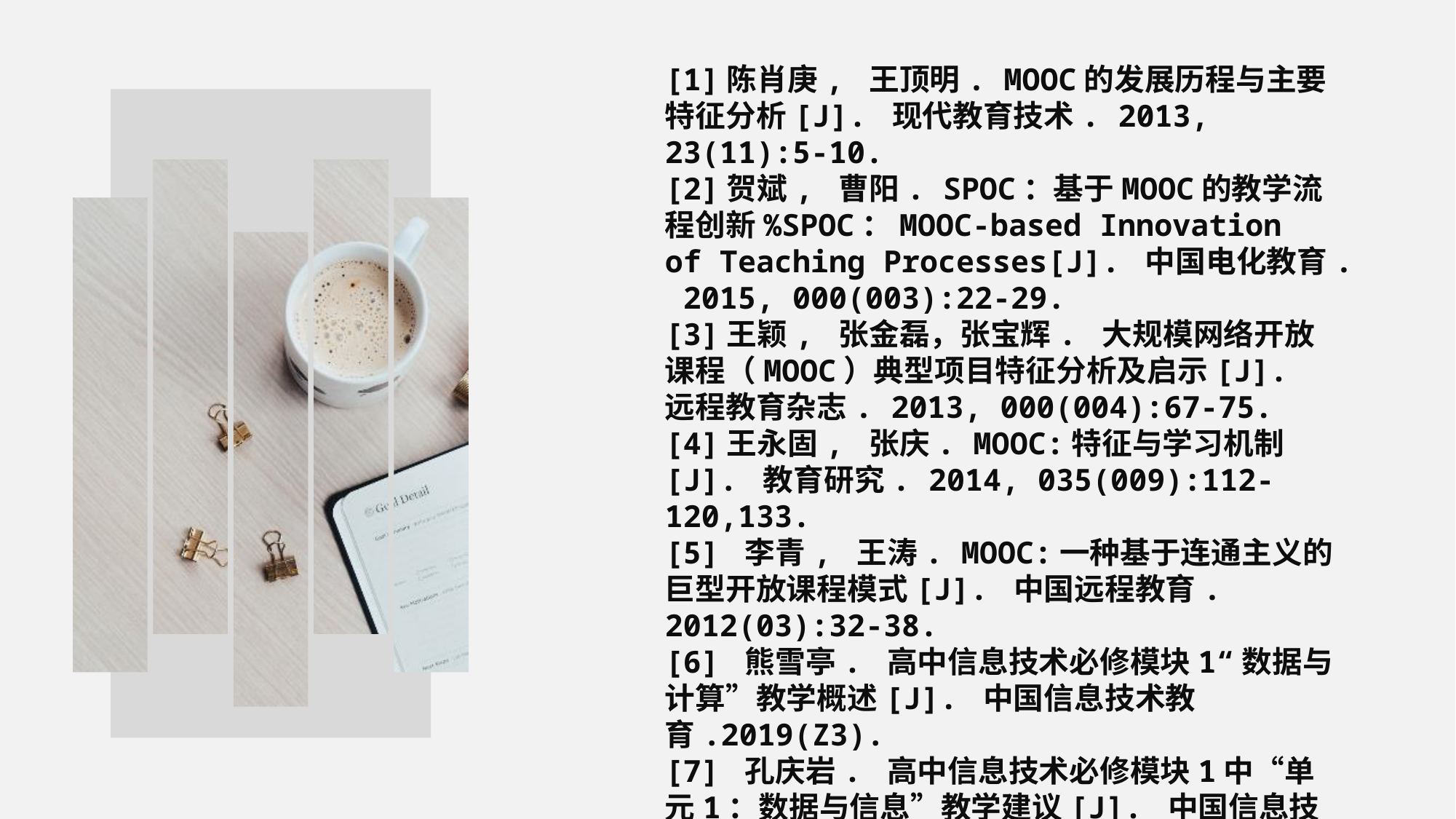

[1]陈肖庚, 王顶明. MOOC的发展历程与主要特征分析[J]. 现代教育技术. 2013, 23(11):5-10.
[2]贺斌, 曹阳. SPOC：基于MOOC的教学流程创新%SPOC：MOOC-based Innovation of Teaching Processes[J]. 中国电化教育. 2015, 000(003):22-29.
[3]王颖, 张金磊，张宝辉. 大规模网络开放课程（MOOC）典型项目特征分析及启示[J]. 远程教育杂志. 2013, 000(004):67-75.
[4]王永固, 张庆. MOOC:特征与学习机制[J]. 教育研究. 2014, 035(009):112-120,133.
[5] 李青, 王涛. MOOC:一种基于连通主义的巨型开放课程模式[J]. 中国远程教育. 2012(03):32-38.
[6] 熊雪亭. 高中信息技术必修模块1“数据与计算”教学概述[J]. 中国信息技术教育.2019(Z3).
[7] 孔庆岩. 高中信息技术必修模块1中“单元1：数据与信息”教学建议[J]. 中国信息技术教育.2019(Z4).